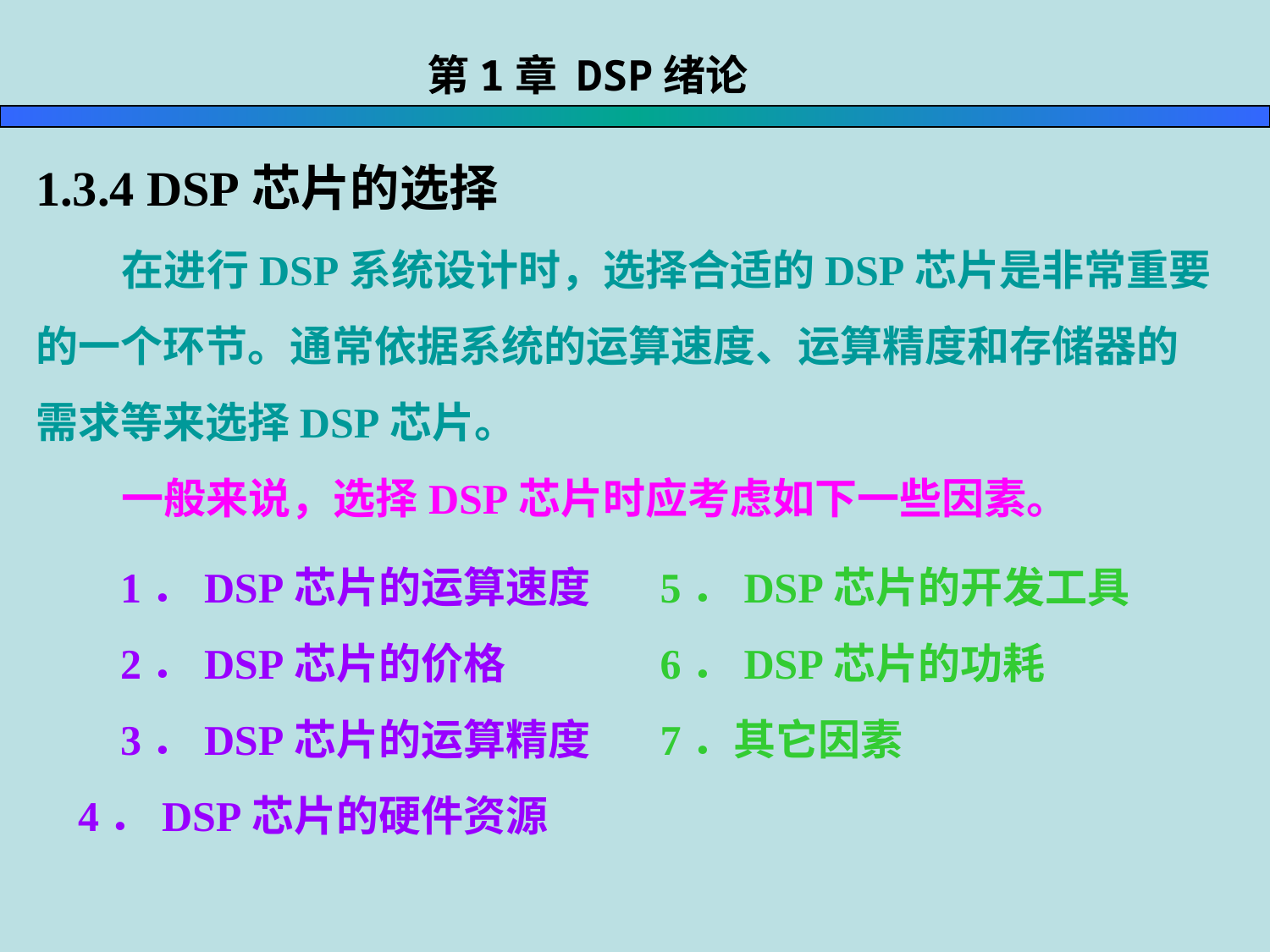

第1章 DSP绪论

1.3.4 DSP芯片的选择
        在进行DSP系统设计时，选择合适的DSP芯片是非常重要的一个环节。通常依据系统的运算速度、运算精度和存储器的需求等来选择DSP芯片。
        一般来说，选择DSP芯片时应考虑如下一些因素。
        5．DSP芯片的开发工具
        6．DSP芯片的功耗
        7．其它因素
        1．DSP芯片的运算速度
        2．DSP芯片的价格
        3．DSP芯片的运算精度
    4．DSP芯片的硬件资源
42